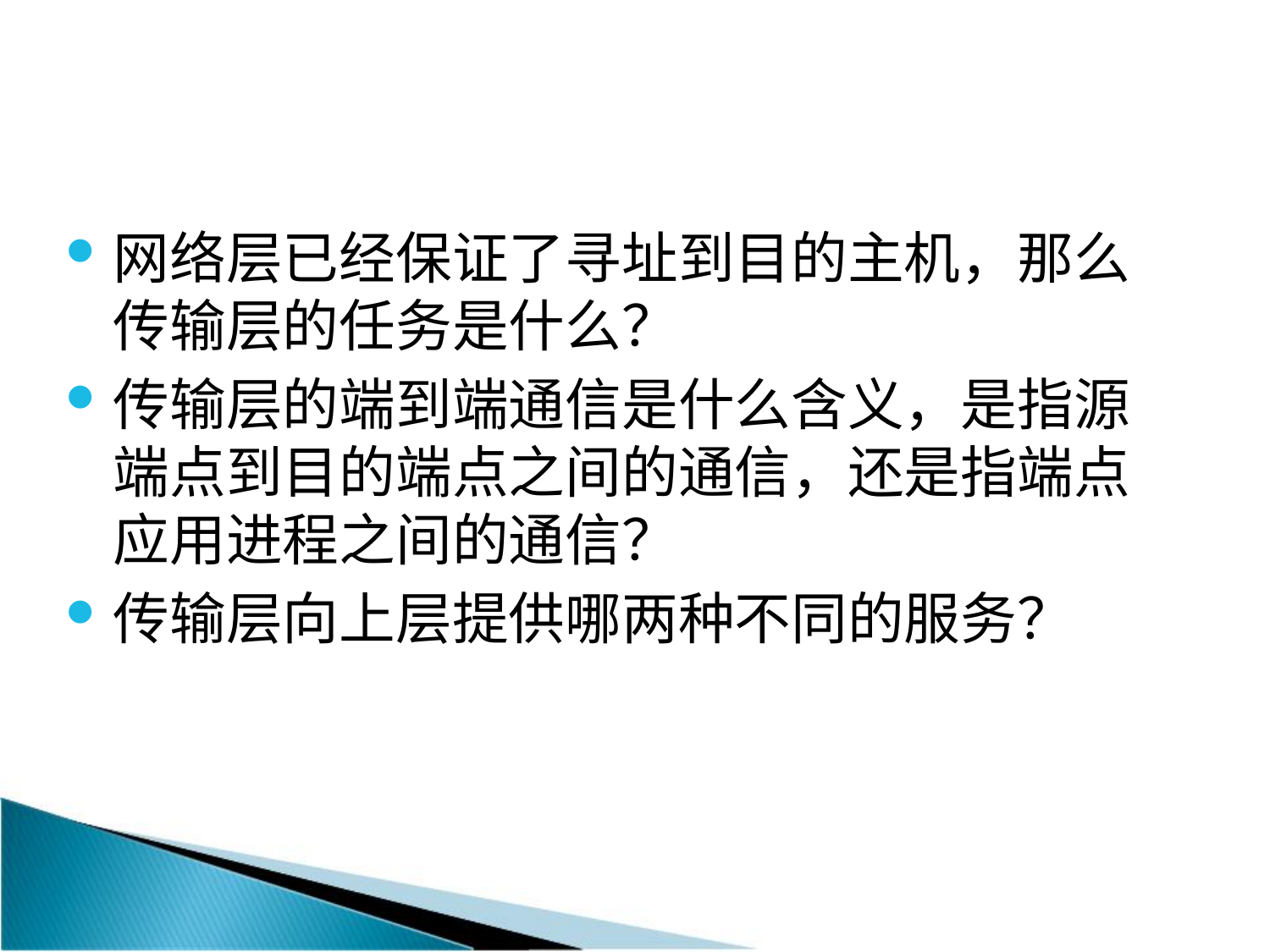

#
网络层已经保证了寻址到目的主机，那么传输层的任务是什么？
传输层的端到端通信是什么含义，是指源端点到目的端点之间的通信，还是指端点应用进程之间的通信？
传输层向上层提供哪两种不同的服务？